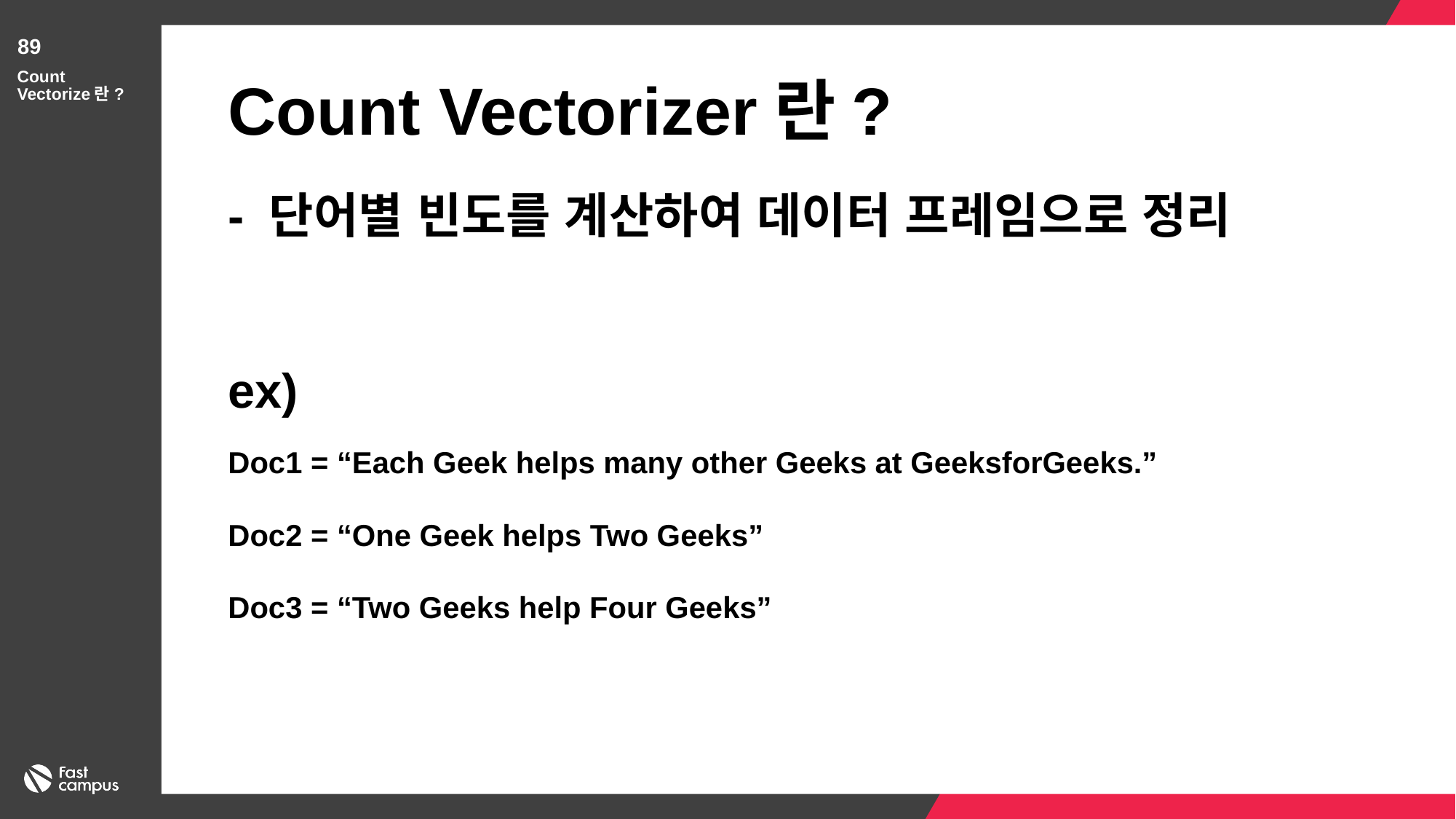

89
Count Vectorize란?

ex)
Doc1 = “Each Geek helps many other Geeks at GeeksforGeeks.”
Doc2 = “One Geek helps Two Geeks”
Doc3 = “Two Geeks help Four Geeks”
Count Vectorizer란?
- 단어별 빈도를 계산하여 데이터 프레임으로 정리